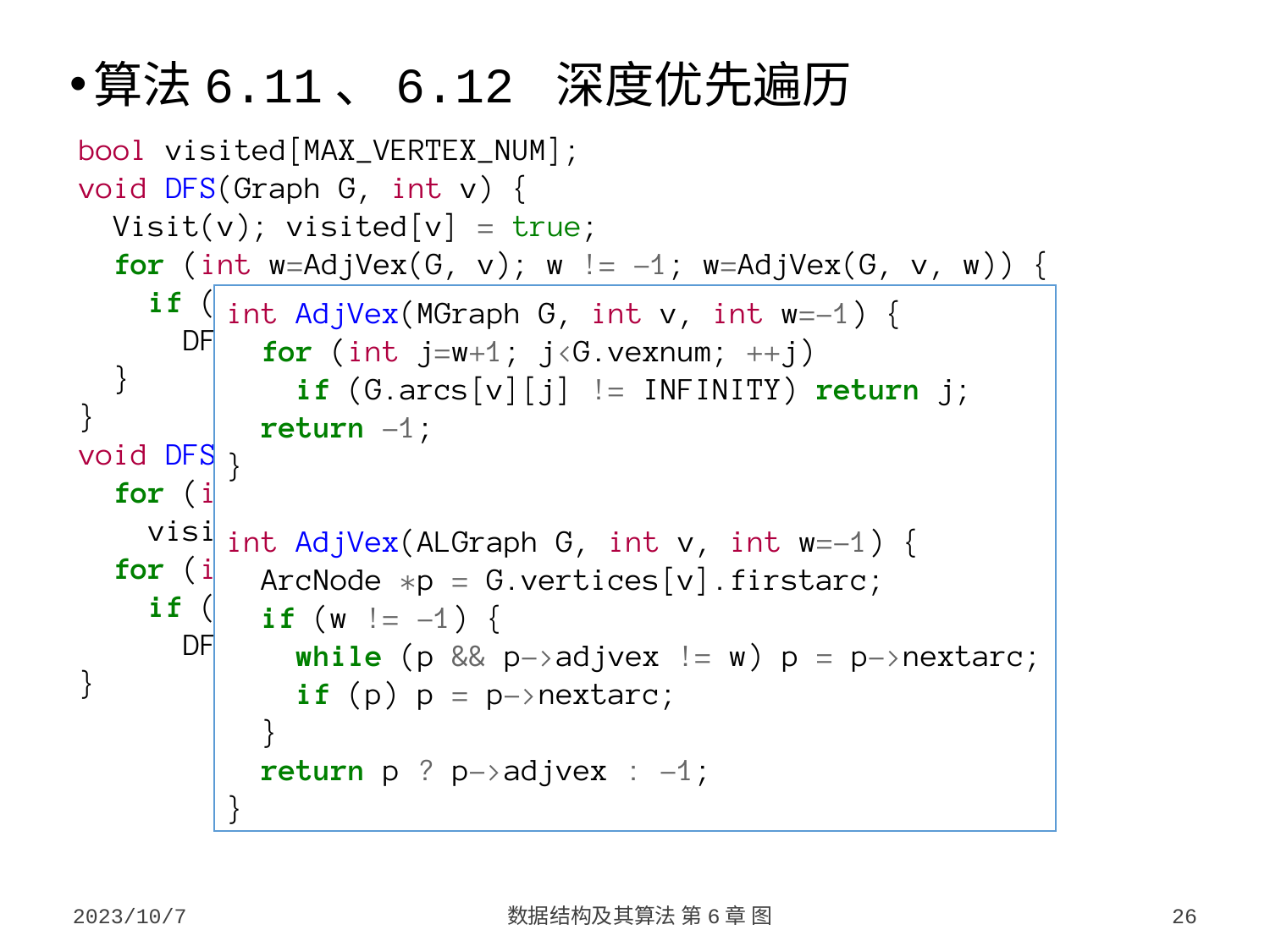

算法6.11、6.12 深度优先遍历
bool visited[MAX_VERTEX_NUM];
void DFS(Graph G, int v) {
  Visit(v); visited[v] = true;
  for (int w=AdjVex(G, v); w != -1; w=AdjVex(G, v, w)) {
    if (!visited[w])
      DFS(G, w);
  }
}
void DFSTraverse(Graph G) {
  for (int v=0; v<G.vexnum; ++v)
    visited[v] = false;
  for (int v=0; v<G.vexnum; ++v)
    if (!visited[v])
      DFS(G, v);
}
int AdjVex(MGraph G, int v, int w=-1) {
  for (int j=w+1; j<G.vexnum; ++j)
    if (G.arcs[v][j] != INFINITY) return j;
  return -1;
}

int AdjVex(ALGraph G, int v, int w=-1) {
  ArcNode *p = G.vertices[v].firstarc;
  if (w != -1) {
    while (p && p->adjvex != w) p = p->nextarc;
    if (p) p = p->nextarc;
  }
  return p ? p->adjvex : -1;
}
2023/10/7
数据结构及其算法 第6章 图
26